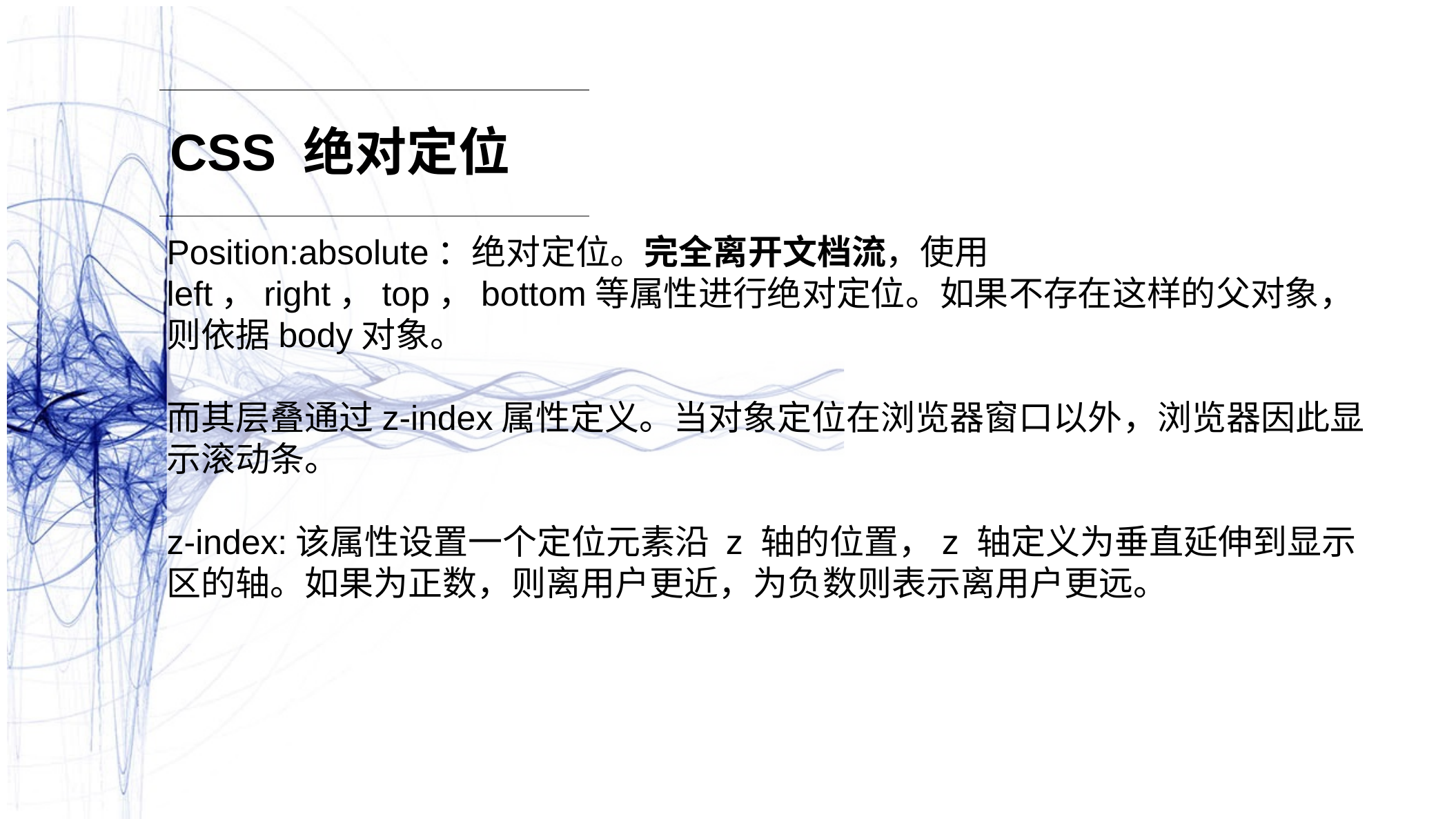

CSS 绝对定位

Position:absolute：绝对定位。完全离开文档流，使用left，right，top，bottom等属性进行绝对定位。如果不存在这样的父对象，则依据body对象。

而其层叠通过z-index属性定义。当对象定位在浏览器窗口以外，浏览器因此显示滚动条。

z-index:该属性设置一个定位元素沿 z 轴的位置，z 轴定义为垂直延伸到显示区的轴。如果为正数，则离用户更近，为负数则表示离用户更远。